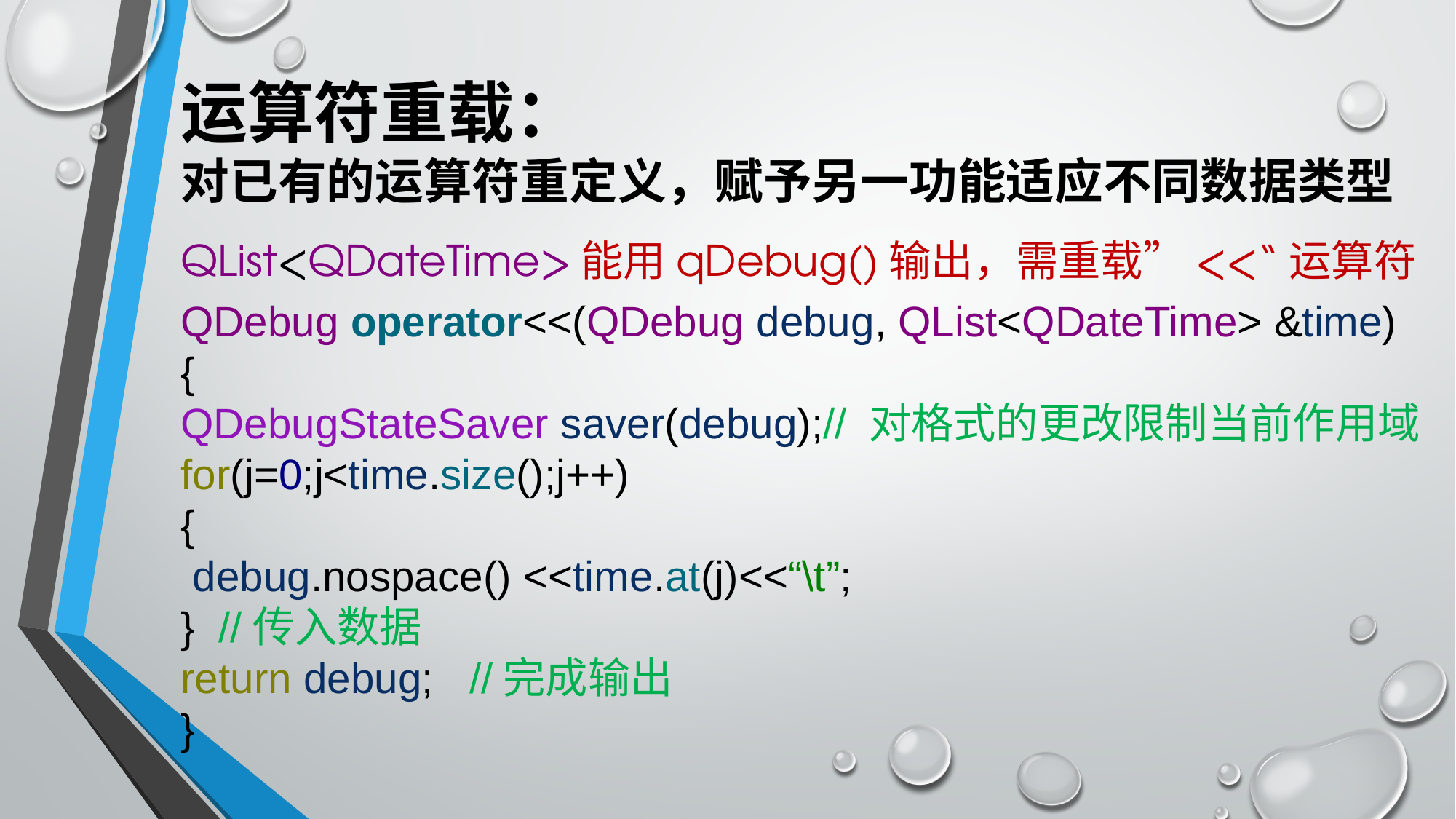

# 运算符重载： 对已有的运算符重定义，赋予另一功能适应不同数据类型
QList<QDateTime>能用qDebug()输出，需重载”<<“运算符
QDebug operator<<(QDebug debug, QList<QDateTime> &time)
{
QDebugStateSaver saver(debug);// 对格式的更改限制当前作用域
for(j=0;j<time.size();j++)
{
 debug.nospace() <<time.at(j)<<“\t”;
}  //传入数据
return debug;   //完成输出
}